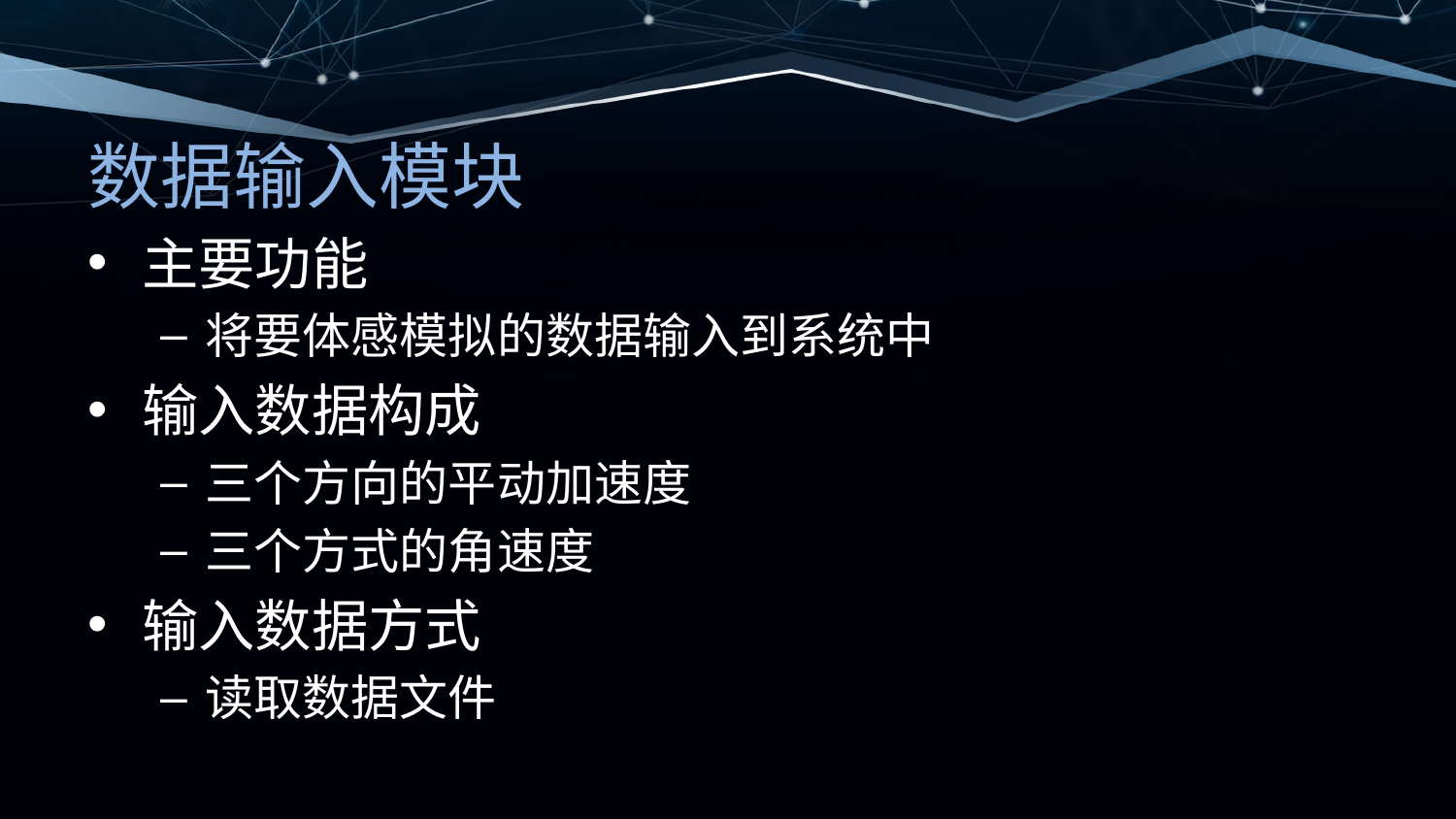

# 数据输入模块
主要功能
将要体感模拟的数据输入到系统中
输入数据构成
三个方向的平动加速度
三个方式的角速度
输入数据方式
读取数据文件